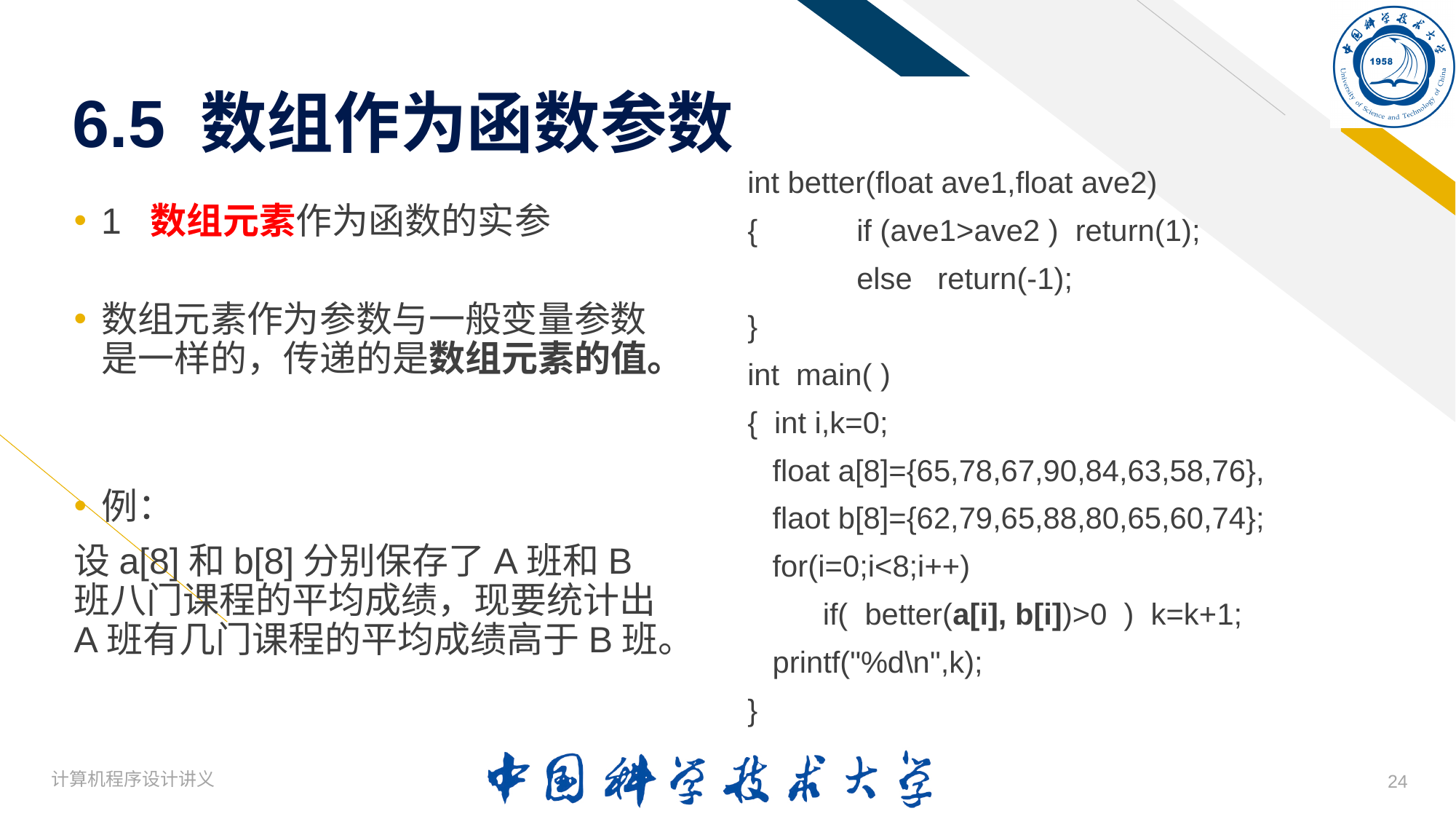

# 6.5 数组作为函数参数
int better(float ave1,float ave2)
{  	if (ave1>ave2 )  return(1);
 	else   return(-1);
}
int  main( )
{  int i,k=0;
   float a[8]={65,78,67,90,84,63,58,76},
   flaot b[8]={62,79,65,88,80,65,60,74};
   for(i=0;i<8;i++)
         if(  better(a[i], b[i])>0  )  k=k+1;
   printf("%d\n",k);
}

1  数组元素作为函数的实参
数组元素作为参数与一般变量参数是一样的，传递的是数组元素的值。

例：
设a[8]和b[8]分别保存了A班和B班八门课程的平均成绩，现要统计出A班有几门课程的平均成绩高于B班。

计算机程序设计讲义
24